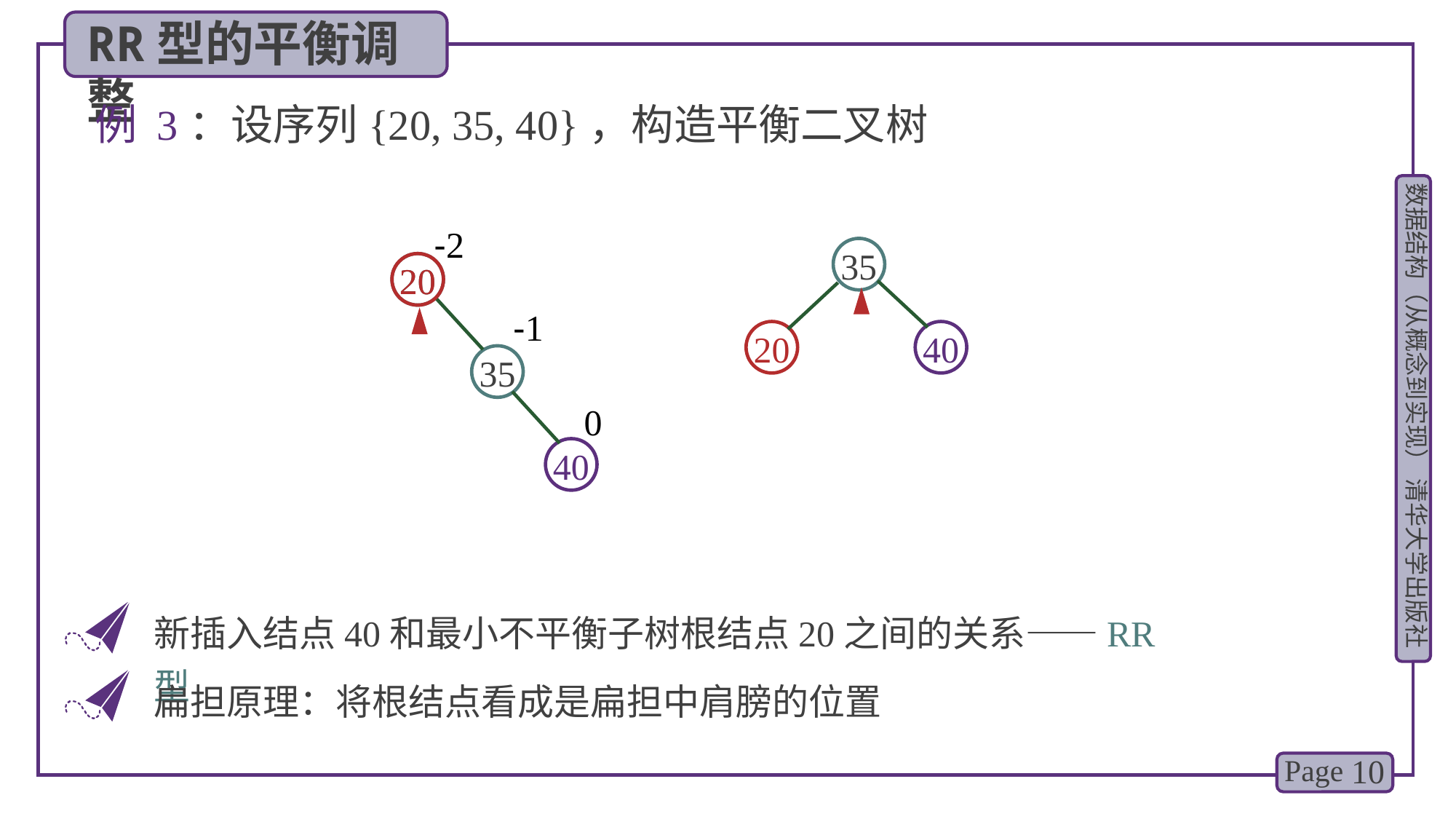

RR型的平衡调整

例 3：设序列{20, 35, 40}，构造平衡二叉树
-2
-1
0
35

40
20
20

20

35

40
新插入结点40和最小不平衡子树根结点20之间的关系——RR型

扁担原理：将根结点看成是扁担中肩膀的位置